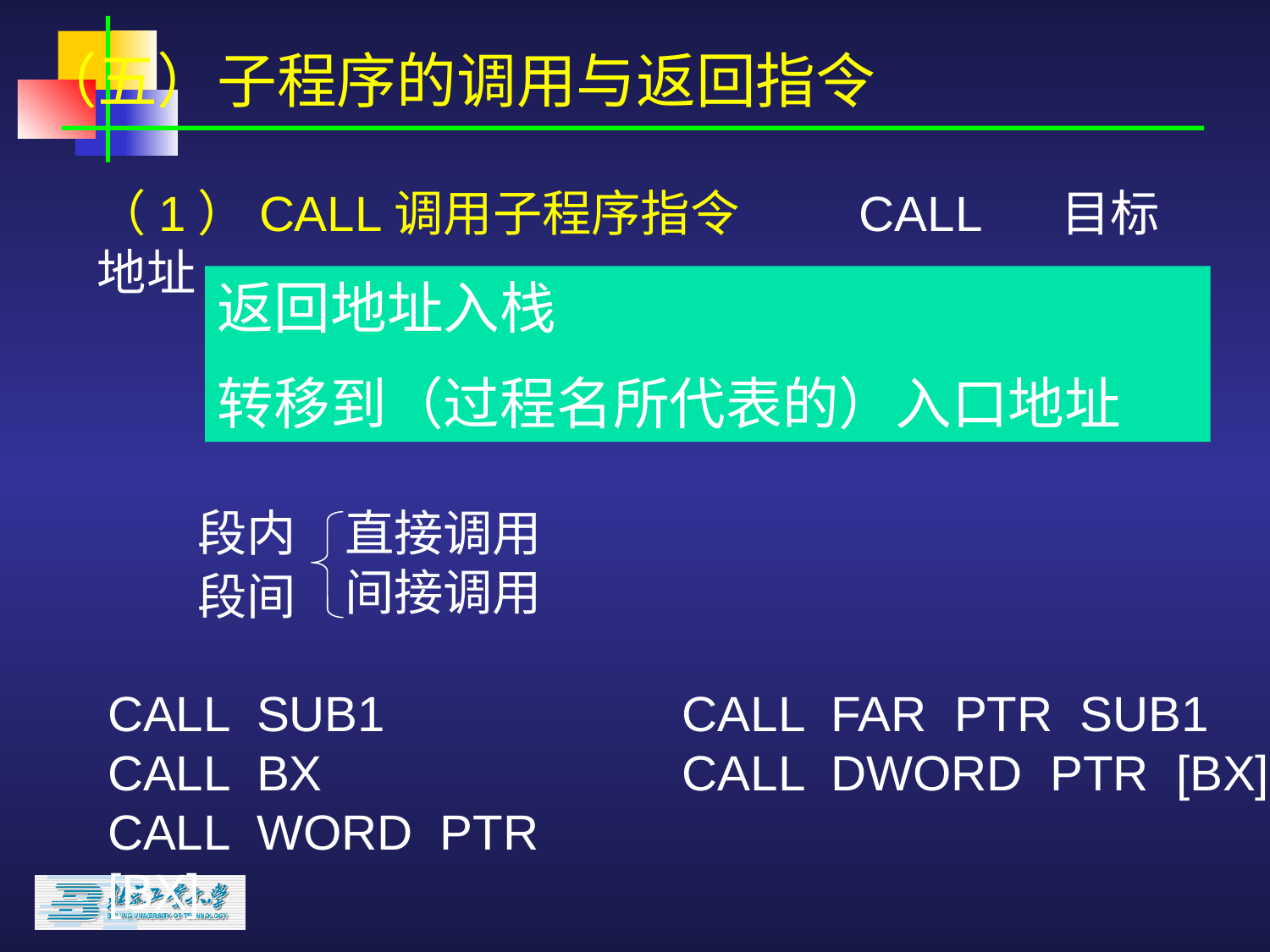

# （五）子程序的调用与返回指令
（1）CALL调用子程序指令  	CALL     目标地址
返回地址入栈
转移到（过程名所代表的）入口地址
段内
直接调用
间接调用

段间
CALL  SUB1
CALL  BX
CALL  WORD  PTR  [BX]
CALL  FAR  PTR  SUB1
CALL  DWORD  PTR  [BX]